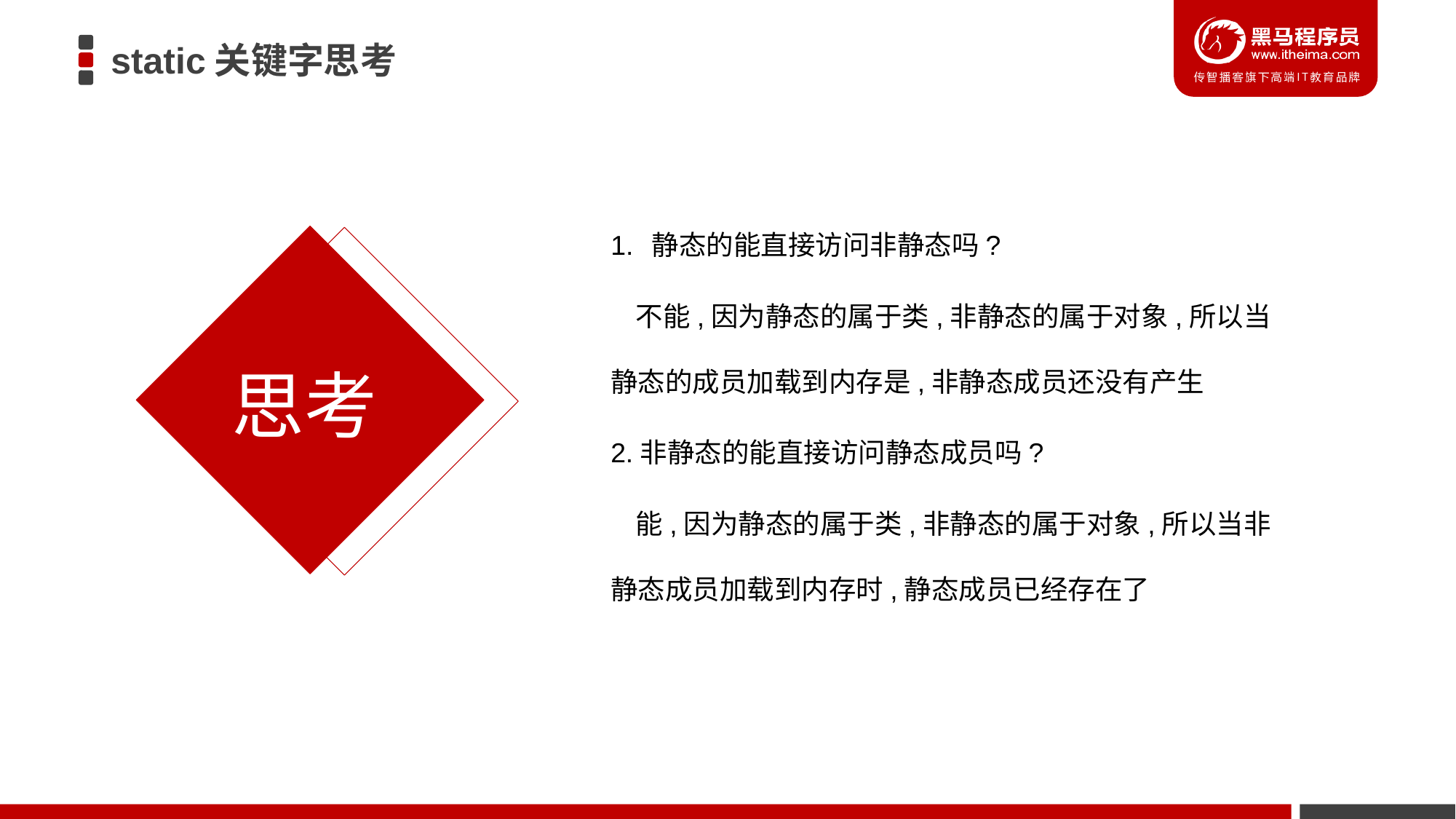

# static关键字思考
静态的能直接访问非静态吗?
   不能,因为静态的属于类,非静态的属于对象,所以当静态的成员加载到内存是,非静态成员还没有产生
2.非静态的能直接访问静态成员吗?
   能,因为静态的属于类,非静态的属于对象,所以当非静态成员加载到内存时,静态成员已经存在了